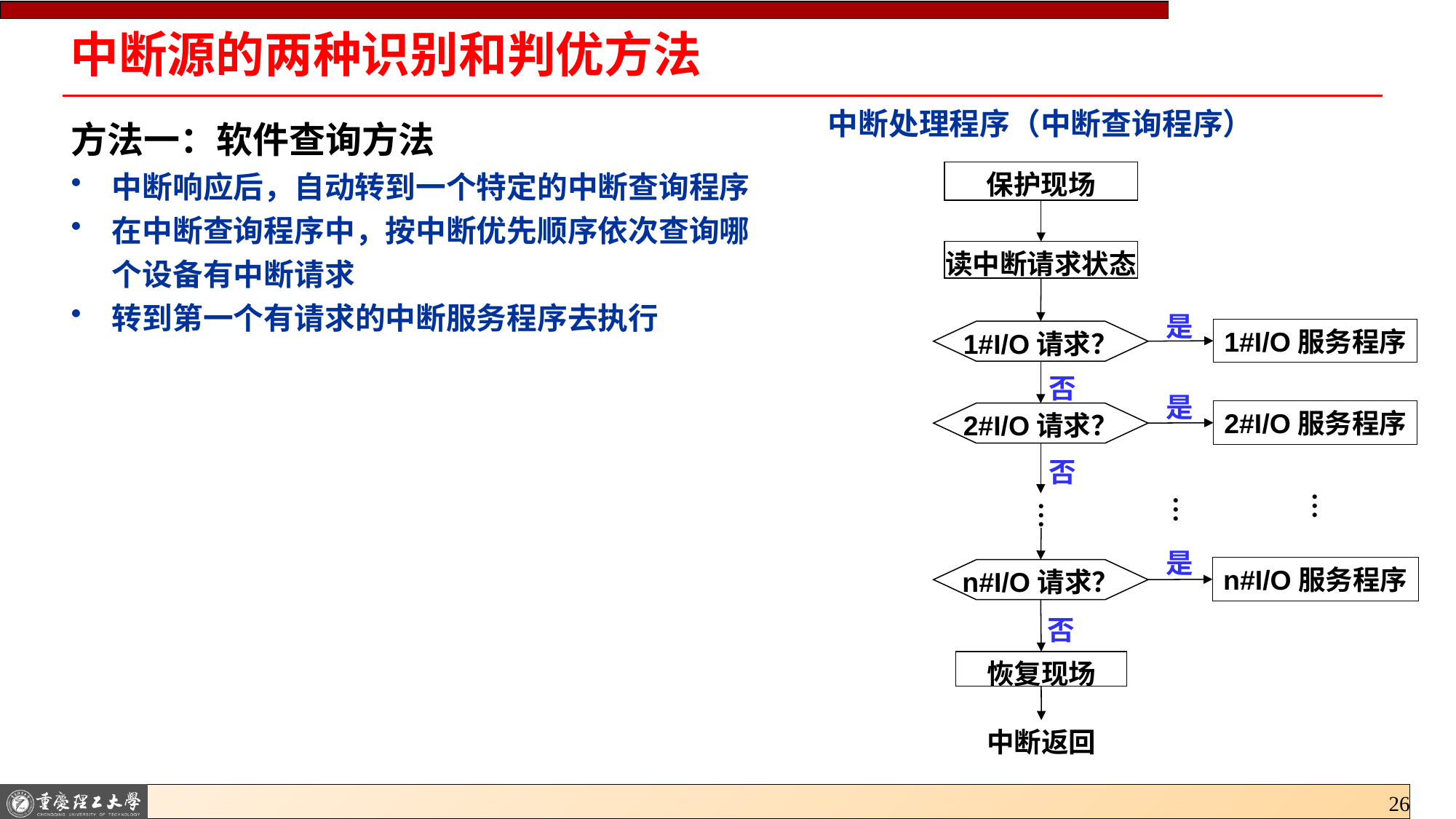

# 中断源的两种识别和判优方法
中断处理程序（中断查询程序）
方法一：软件查询方法
中断响应后，自动转到一个特定的中断查询程序
在中断查询程序中，按中断优先顺序依次查询哪个设备有中断请求
转到第一个有请求的中断服务程序去执行
保护现场
读中断请求状态
是
1#I/O服务程序
1#I/O请求？
否
是
2#I/O服务程序
2#I/O请求？
否
︙
︙
︙
是
n#I/O服务程序
n#I/O请求？
否
恢复现场
中断返回